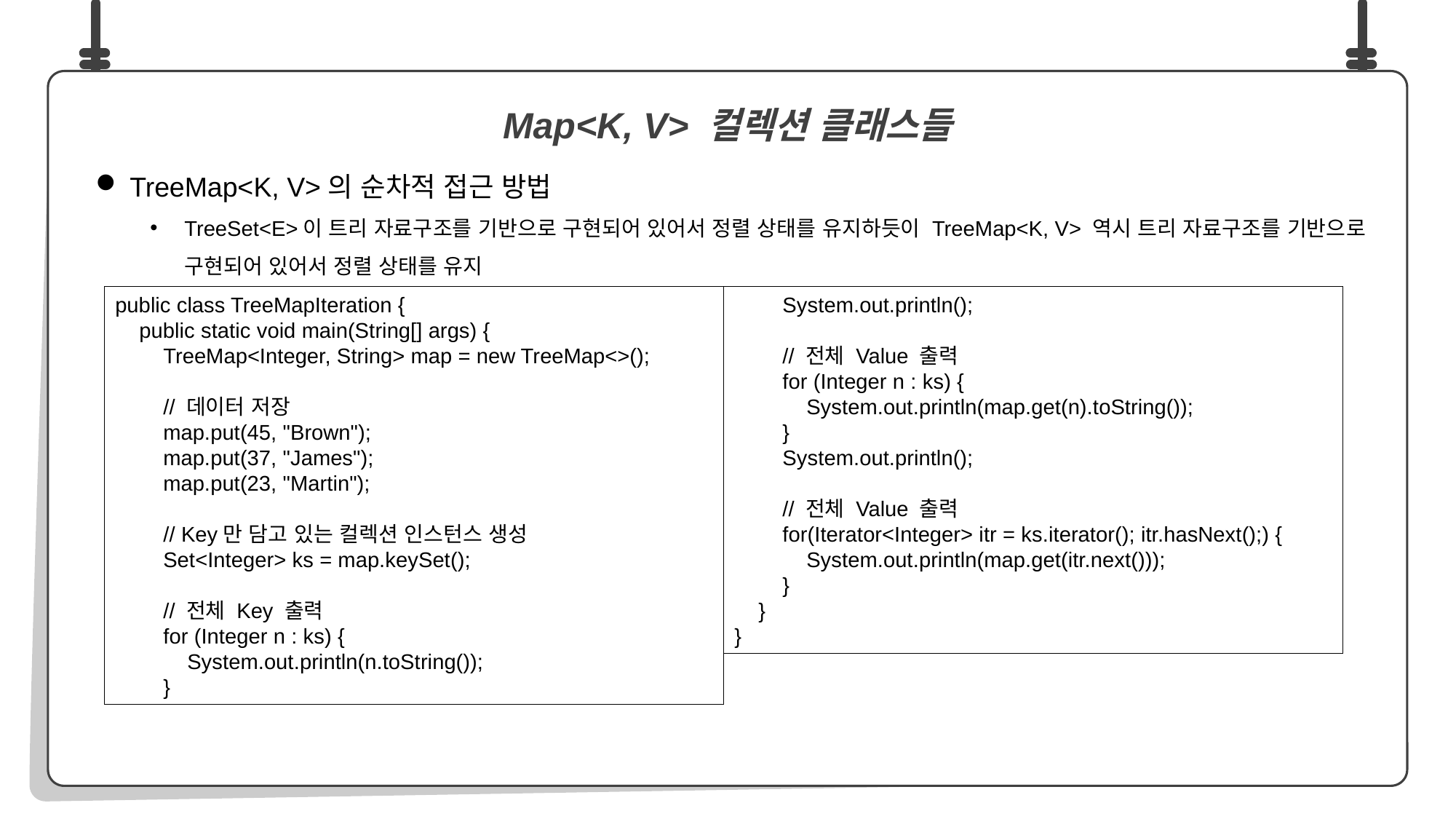

TreeMap<K, V>의 순차적 접근 방법
TreeSet<E>이 트리 자료구조를 기반으로 구현되어 있어서 정렬 상태를 유지하듯이 TreeMap<K, V> 역시 트리 자료구조를 기반으로 구현되어 있어서 정렬 상태를 유지

Map<K, V> 컬렉션 클래스들

        System.out.println();

        // 전체 Value 출력
        for (Integer n : ks) {
            System.out.println(map.get(n).toString());
        }
        System.out.println();

        // 전체 Value 출력
        for(Iterator<Integer> itr = ks.iterator(); itr.hasNext();) {
            System.out.println(map.get(itr.next()));
        }
    }
}
public class TreeMapIteration {
    public static void main(String[] args) {
        TreeMap<Integer, String> map = new TreeMap<>();

        // 데이터 저장
        map.put(45, "Brown");
        map.put(37, "James");
        map.put(23, "Martin");

        // Key만 담고 있는 컬렉션 인스턴스 생성
        Set<Integer> ks = map.keySet();

        // 전체 Key 출력
        for (Integer n : ks) {
            System.out.println(n.toString());
        }